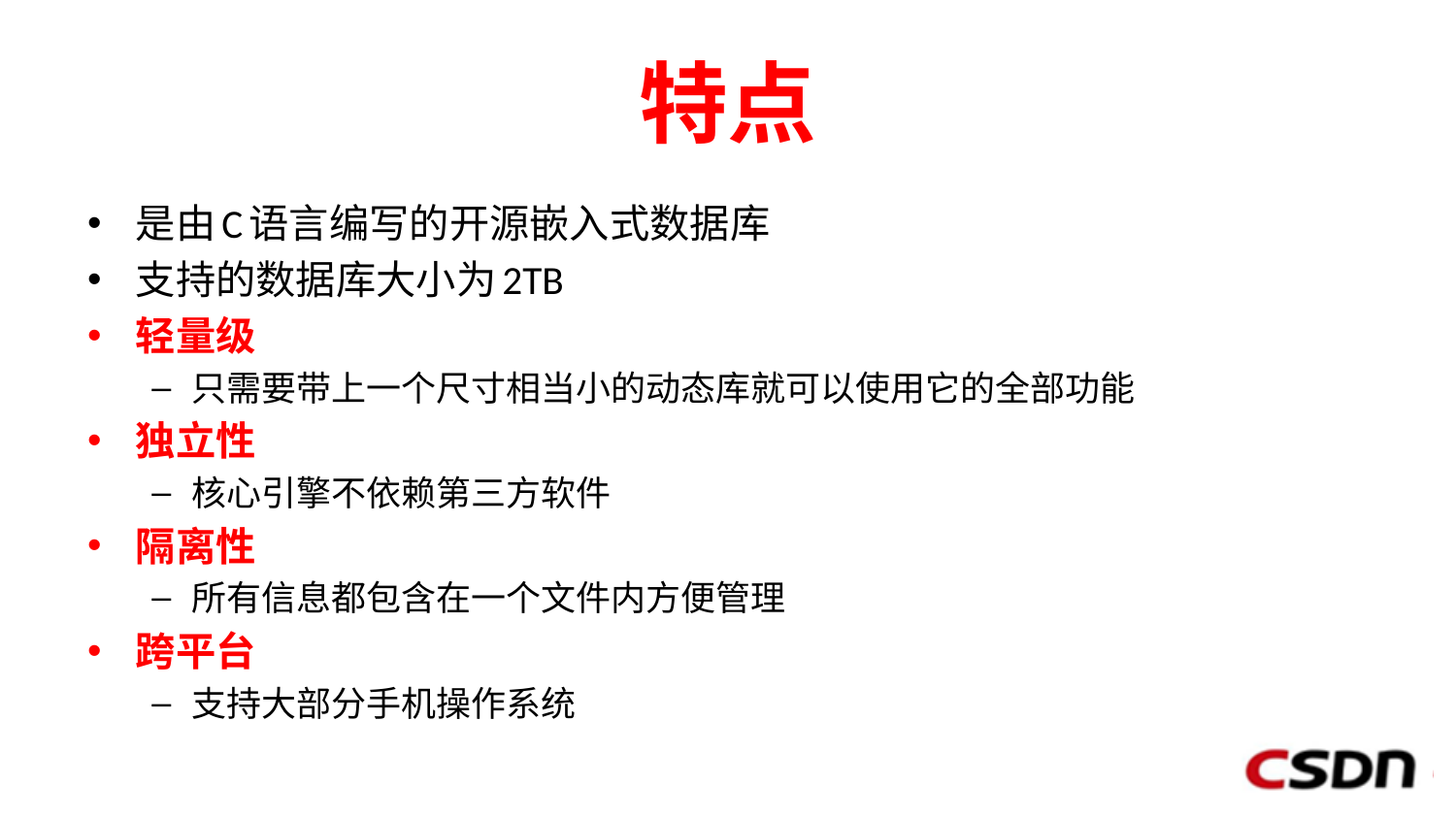

# 特点
是由C语言编写的开源嵌入式数据库
支持的数据库大小为2TB
轻量级
只需要带上一个尺寸相当小的动态库就可以使用它的全部功能
独立性
核心引擎不依赖第三方软件
隔离性
所有信息都包含在一个文件内方便管理
跨平台
支持大部分手机操作系统